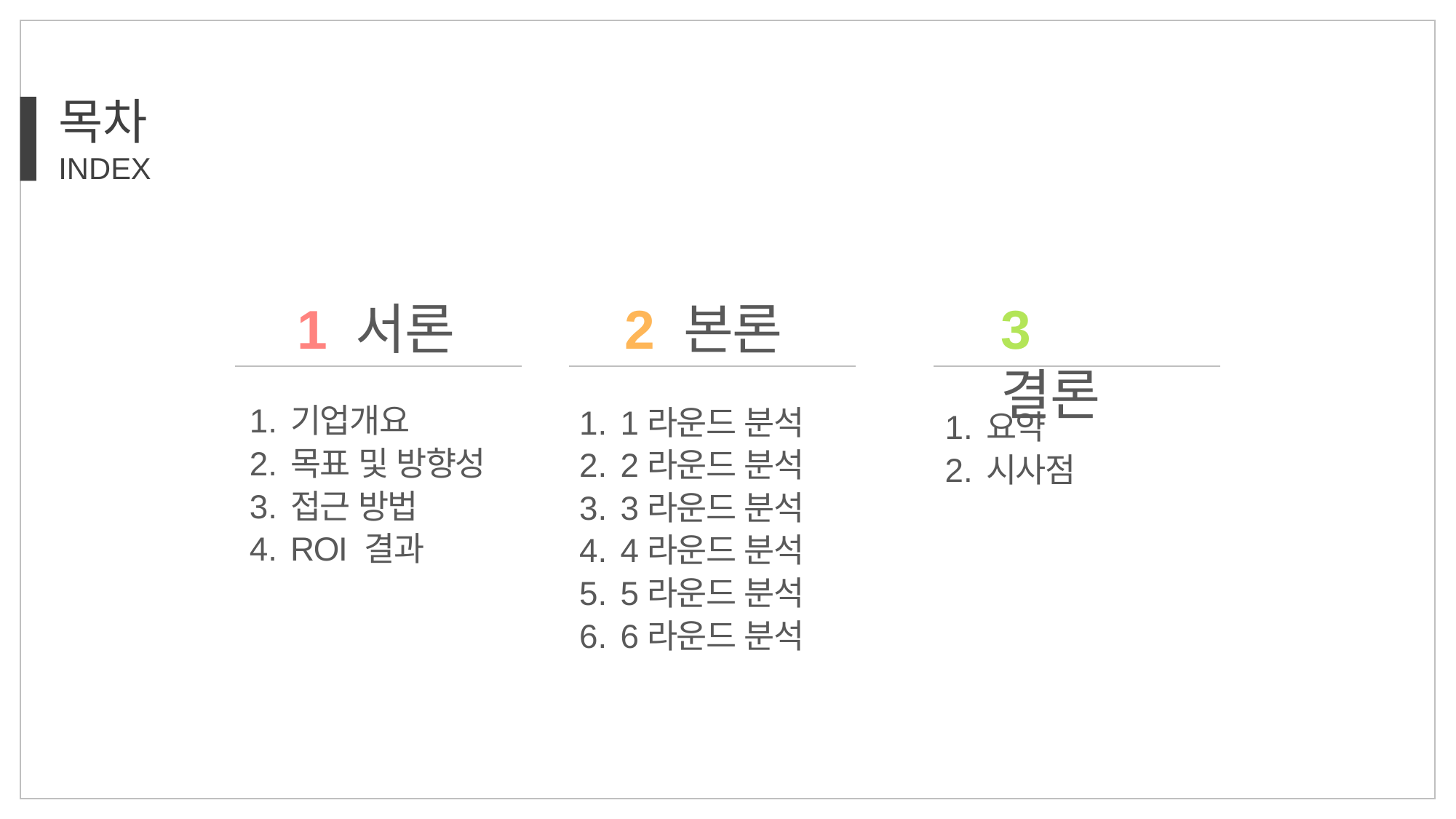

목차
INDEX

2 본론
1 서론
3 결론
기업개요
목표 및 방향성
접근 방법
ROI 결과
1라운드 분석
2라운드 분석
3라운드 분석
4라운드 분석
5라운드 분석
6라운드 분석
요약
시사점